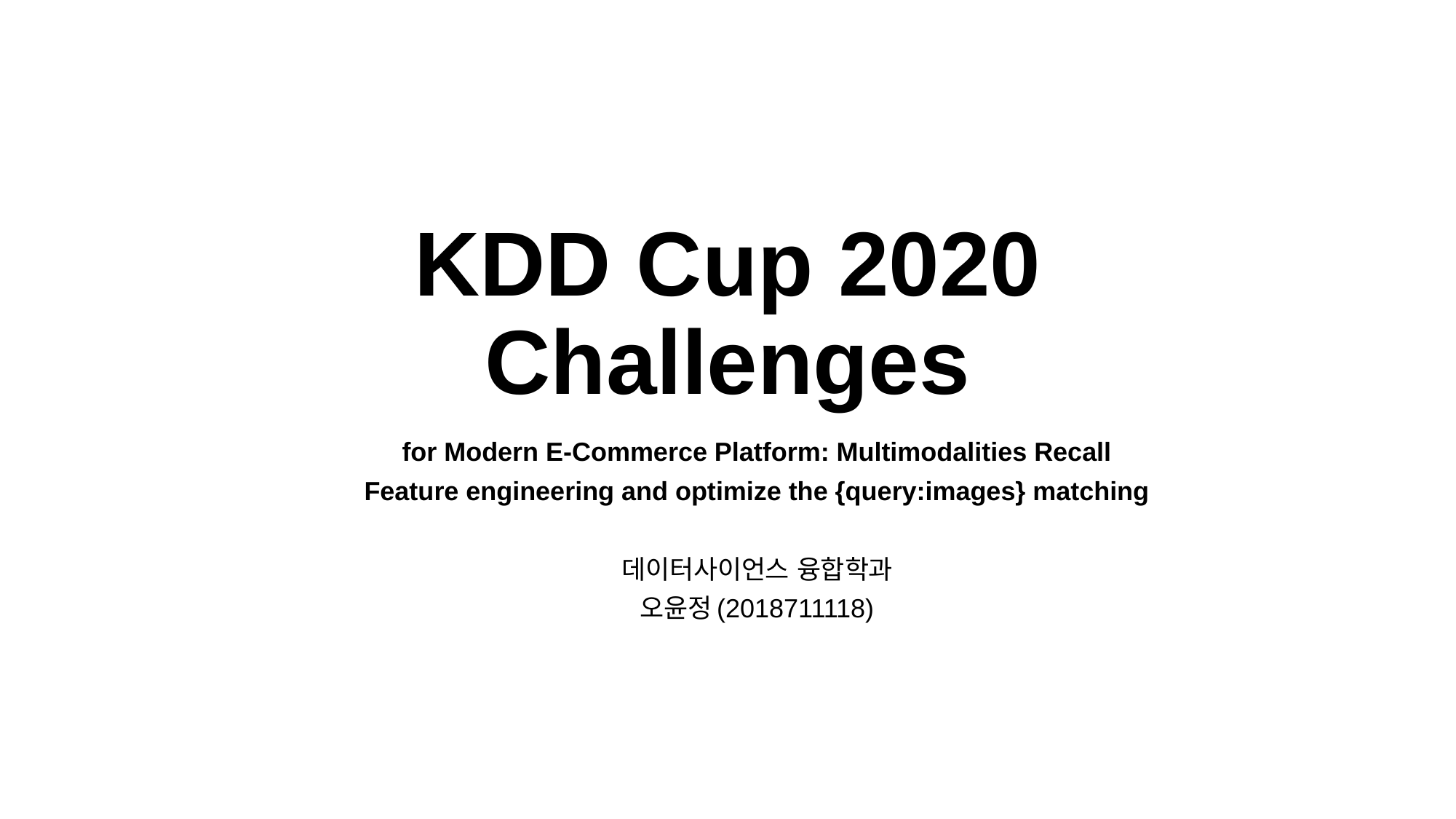

# KDD Cup 2020 Challenges
for Modern E-Commerce Platform: Multimodalities Recall
Feature engineering and optimize the {query:images} matching

데이터사이언스 융합학과
오윤정(2018711118)